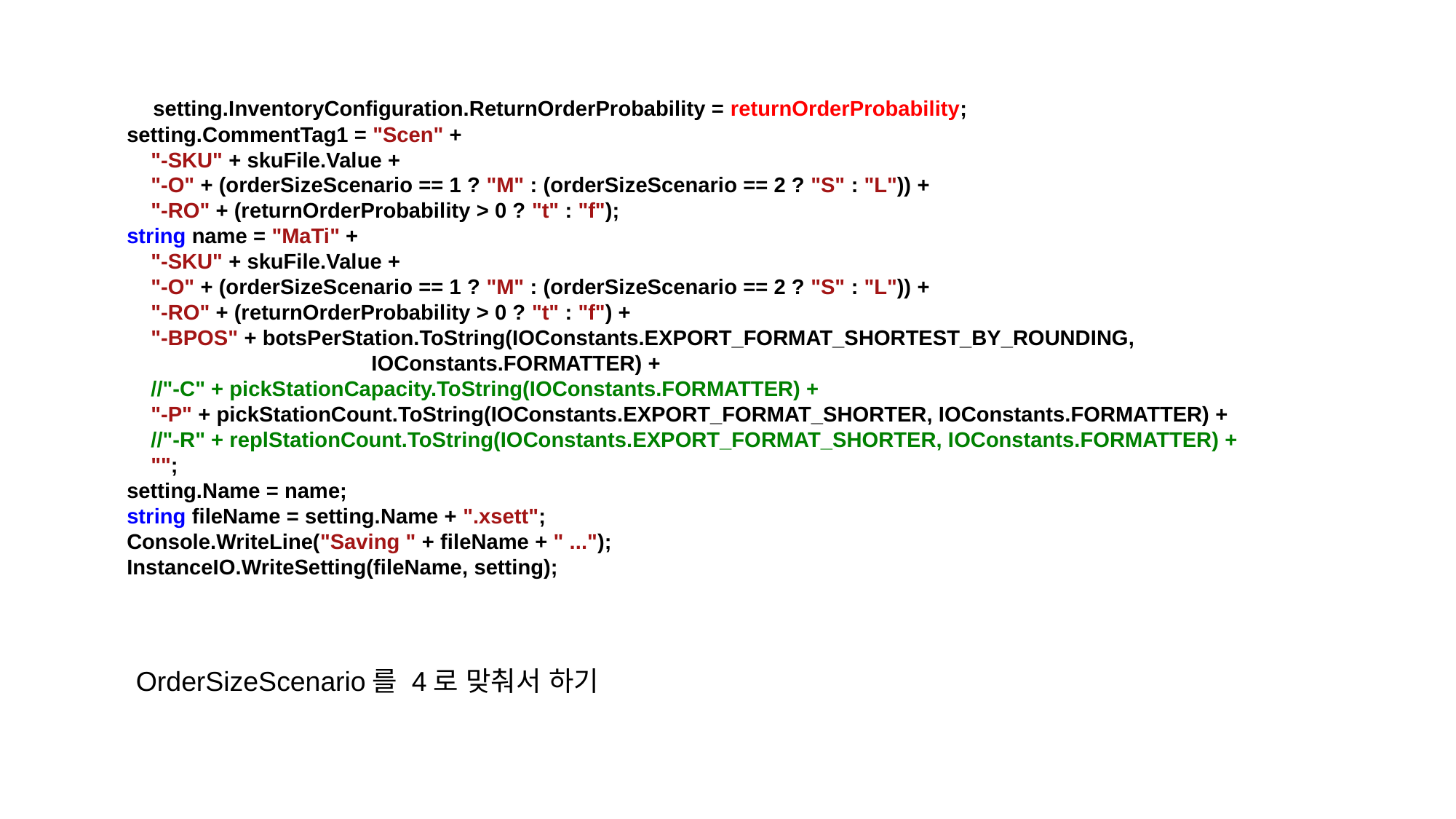

setting.InventoryConfiguration.ReturnOrderProbability = returnOrderProbability;
                                setting.CommentTag1 = "Scen" +
                                    "-SKU" + skuFile.Value +
                                    "-O" + (orderSizeScenario == 1 ? "M" : (orderSizeScenario == 2 ? "S" : "L")) +
                                    "-RO" + (returnOrderProbability > 0 ? "t" : "f");
                                string name = "MaTi" +
                                    "-SKU" + skuFile.Value +
                                    "-O" + (orderSizeScenario == 1 ? "M" : (orderSizeScenario == 2 ? "S" : "L")) +
                                    "-RO" + (returnOrderProbability > 0 ? "t" : "f") +
                                    "-BPOS" + botsPerStation.ToString(IOConstants.EXPORT_FORMAT_SHORTEST_BY_ROUNDING, 					IOConstants.FORMATTER) +
                                    //"-C" + pickStationCapacity.ToString(IOConstants.FORMATTER) +
                                    "-P" + pickStationCount.ToString(IOConstants.EXPORT_FORMAT_SHORTER, IOConstants.FORMATTER) +
                                    //"-R" + replStationCount.ToString(IOConstants.EXPORT_FORMAT_SHORTER, IOConstants.FORMATTER) +
                                    "";
                                setting.Name = name;
                                string fileName = setting.Name + ".xsett";
                                Console.WriteLine("Saving " + fileName + " ...");
                                InstanceIO.WriteSetting(fileName, setting);
OrderSizeScenario를 4로 맞춰서 하기